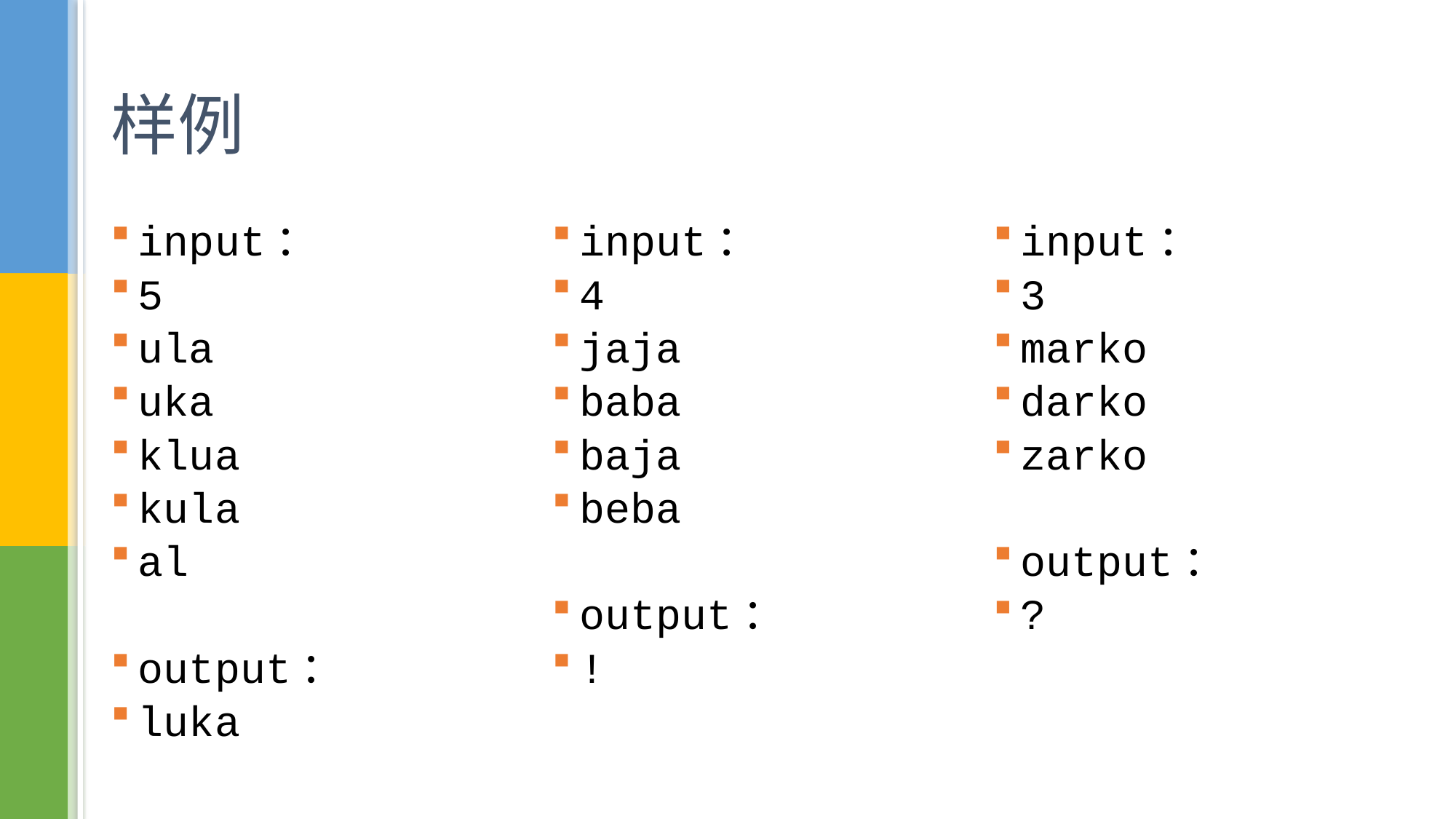

# 样例
input：
5
ula
uka
klua
kula
al

output：
luka

input：
4
jaja
baba
baja
beba

output：
!
input：
3
marko
darko
zarko

output：
?